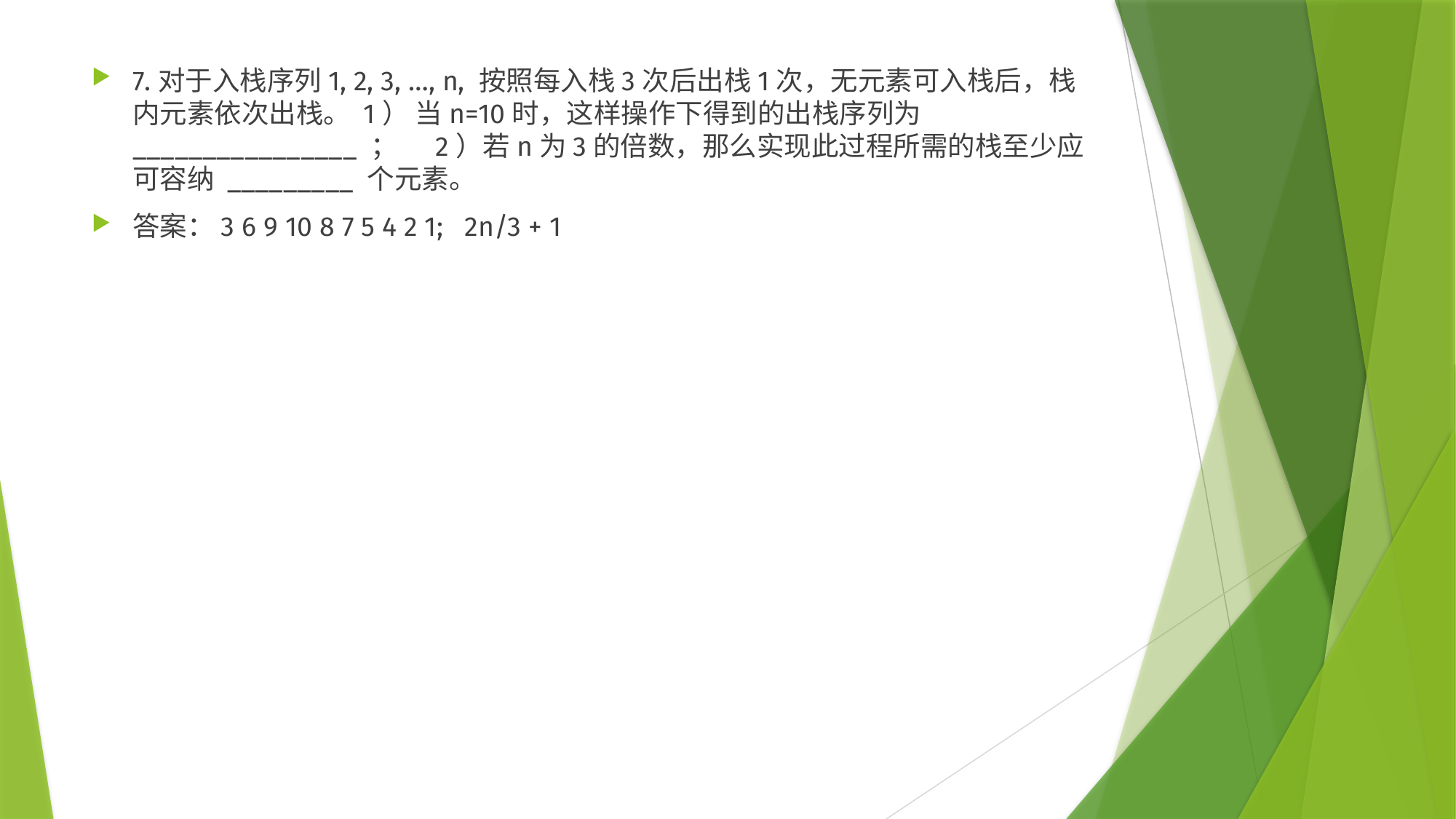

7.对于入栈序列1, 2, 3, …, n, 按照每入栈3次后出栈1次，无元素可入栈后，栈内元素依次出栈。 1） 当n=10时，这样操作下得到的出栈序列为________________ ；     2）若n为3的倍数，那么实现此过程所需的栈至少应可容纳 _________ 个元素。
答案：3 6 9 10 8 7 5 4 2 1;   2n/3 + 1